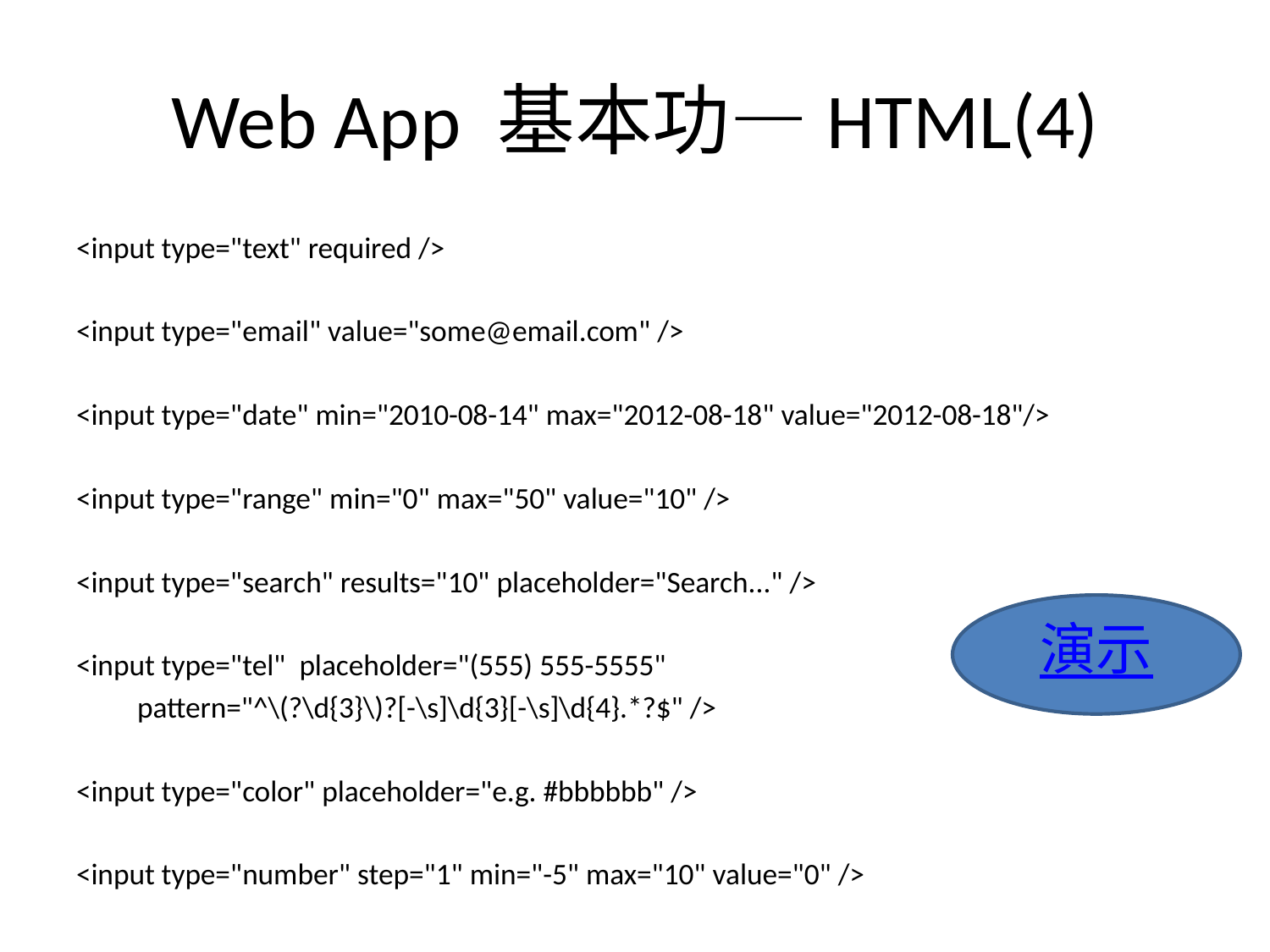

# Web App 基本功—HTML(4)
<input type="text" required />

<input type="email" value="some@email.com" />

<input type="date" min="2010-08-14" max="2012-08-18" value="2012-08-18"/>

<input type="range" min="0" max="50" value="10" />

<input type="search" results="10" placeholder="Search..." />

<input type="tel"  placeholder="(555) 555-5555"
         pattern="^\(?\d{3}\)?[-\s]\d{3}[-\s]\d{4}.*?$" />

<input type="color" placeholder="e.g. #bbbbbb" />

<input type="number" step="1" min="-5" max="10" value="0" />
演示